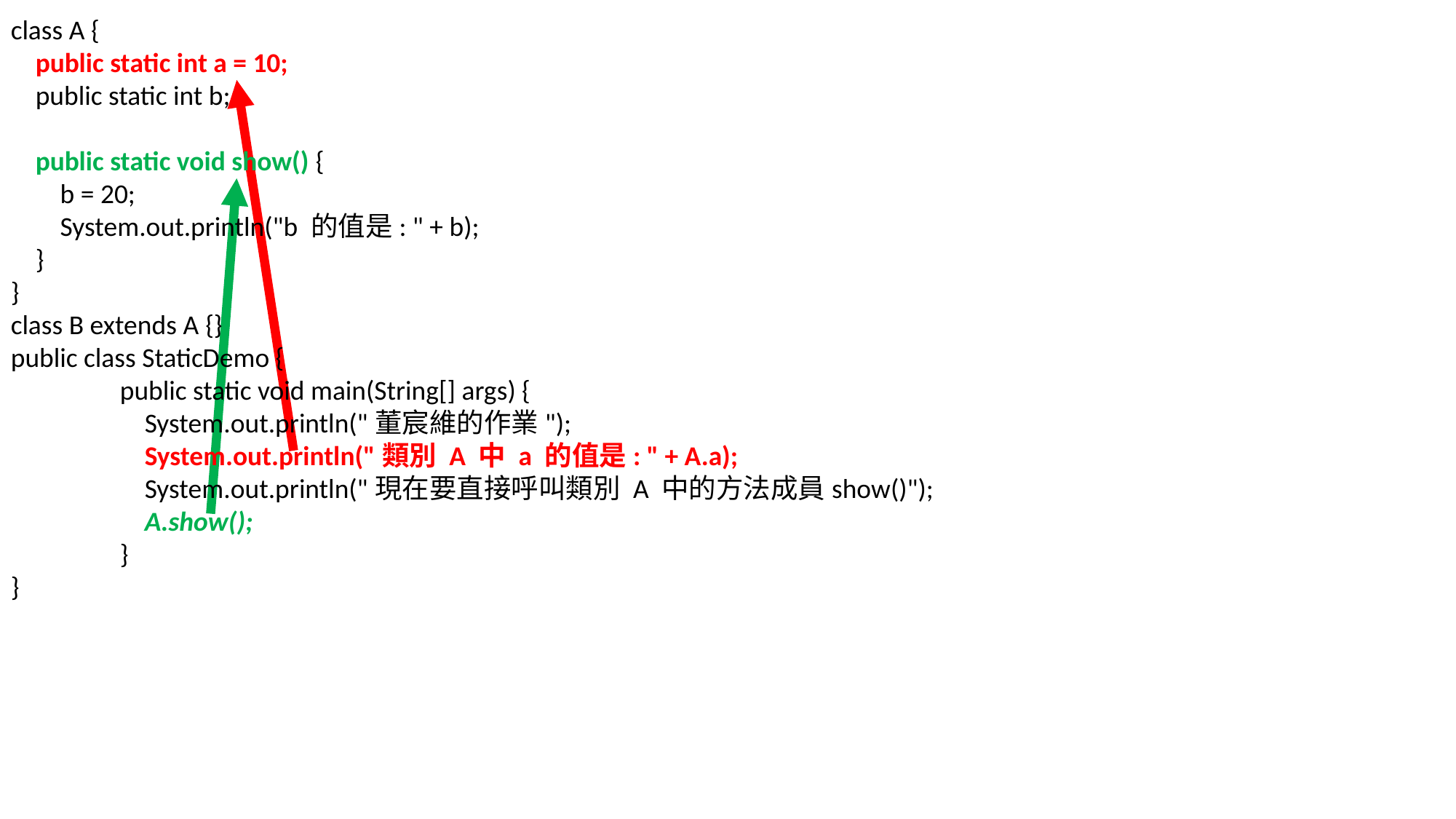

class A {
    public static int a = 10;
    public static int b;

    public static void show() {
        b = 20;
        System.out.println("b 的值是: " + b);
    }
}
class B extends A {}
public class StaticDemo {
	public static void main(String[] args) {
	    System.out.println("董宸維的作業");
	    System.out.println("類別 A 中 a 的值是: " + A.a);
	    System.out.println("現在要直接呼叫類別 A 中的方法成員show()");
	    A.show();
	}
}